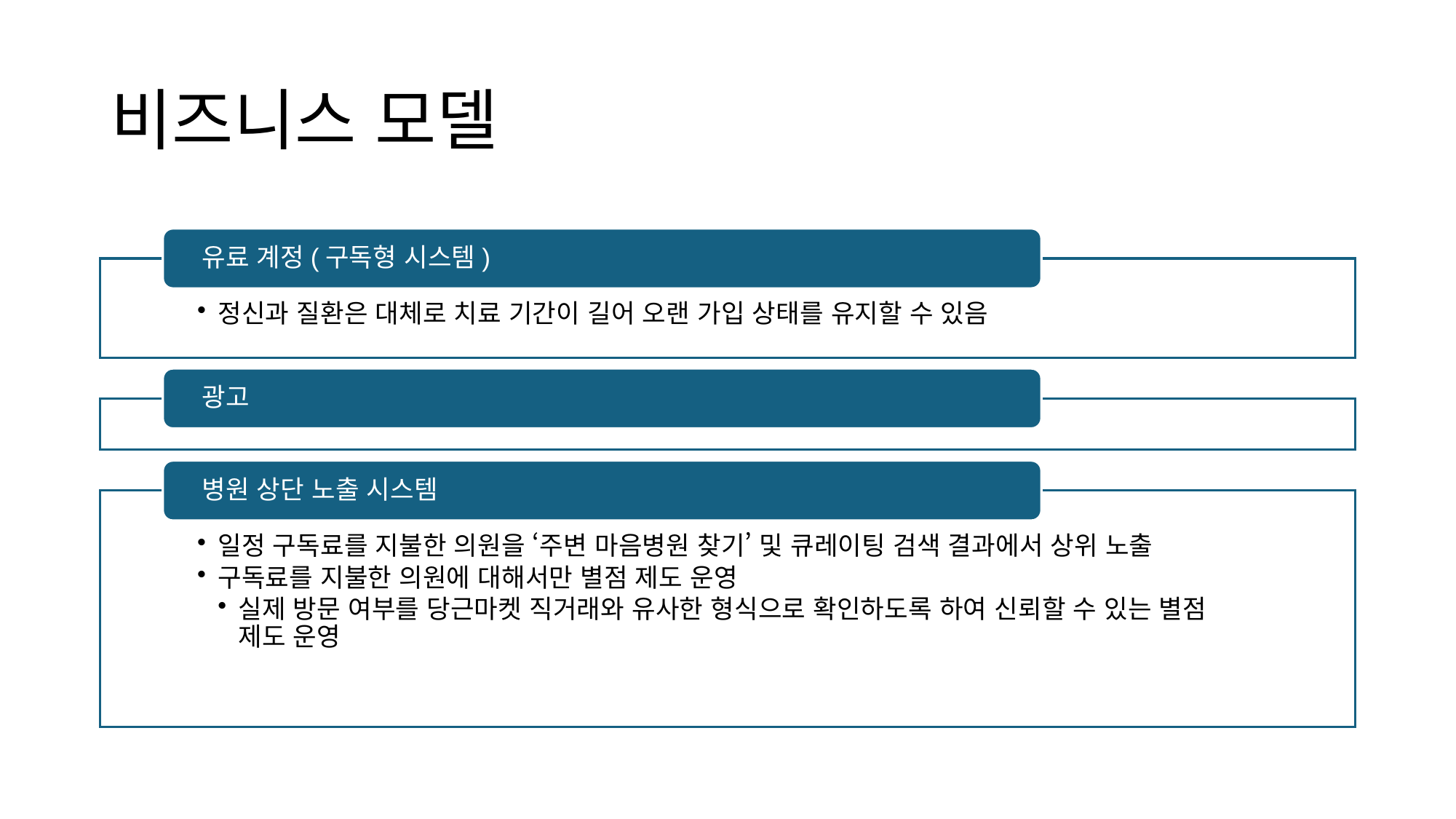

# 비즈니스 모델
정신과 질환은 대체로 치료 기간이 길어 오랜 가입 상태를 유지할 수 있음
유료 계정(구독형 시스템)
광고
일정 구독료를 지불한 의원을 ‘주변 마음병원 찾기’ 및 큐레이팅 검색 결과에서 상위 노출
구독료를 지불한 의원에 대해서만 별점 제도 운영
실제 방문 여부를 당근마켓 직거래와 유사한 형식으로 확인하도록 하여 신뢰할 수 있는 별점 제도 운영
병원 상단 노출 시스템